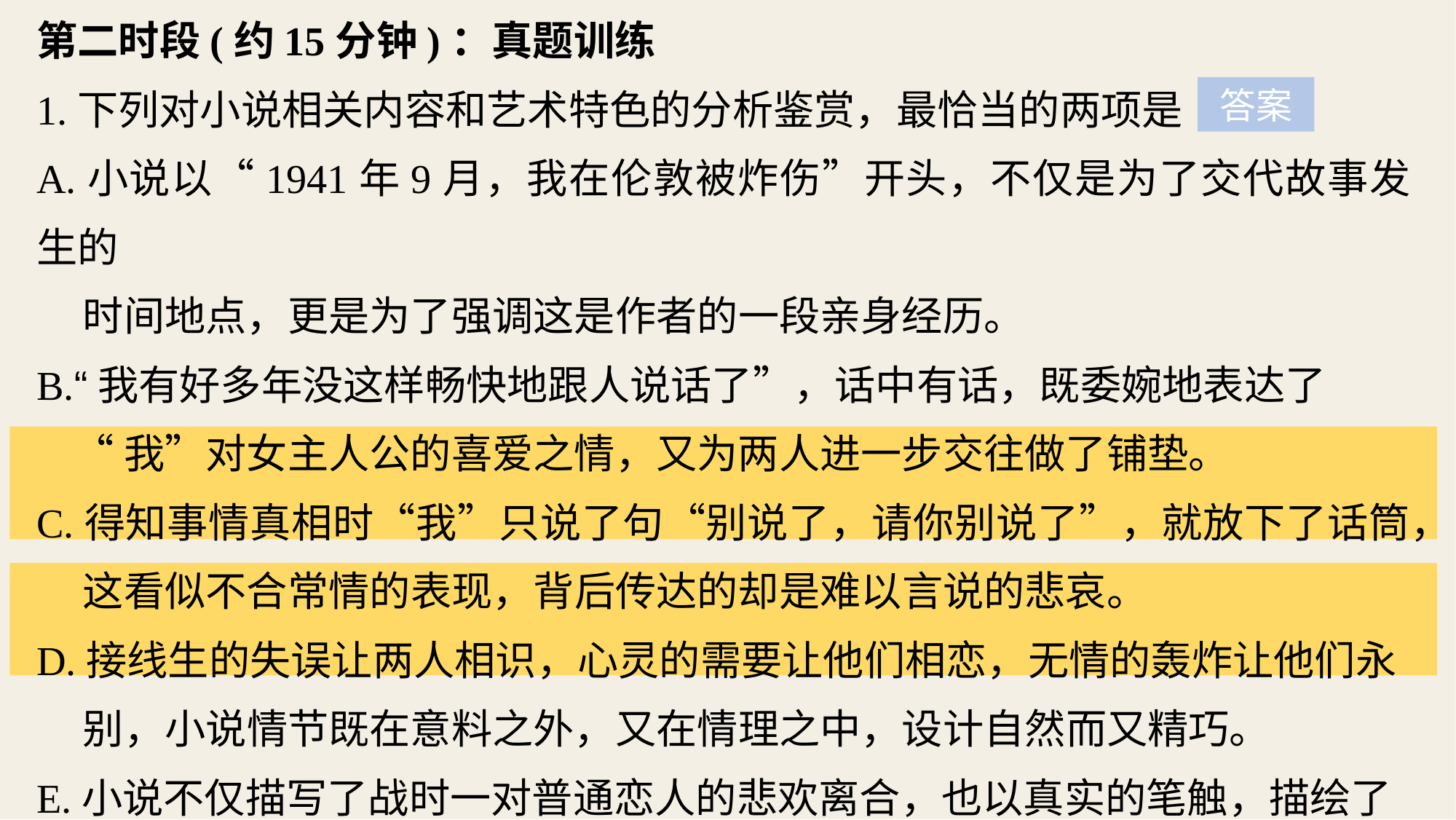

第二时段(约15分钟)：真题训练
1.下列对小说相关内容和艺术特色的分析鉴赏，最恰当的两项是
A.小说以“1941年9月，我在伦敦被炸伤”开头，不仅是为了交代故事发生的
    时间地点，更是为了强调这是作者的一段亲身经历。
B.“我有好多年没这样畅快地跟人说话了”，话中有话，既委婉地表达了
    “我”对女主人公的喜爱之情，又为两人进一步交往做了铺垫。
C.得知事情真相时“我”只说了句“别说了，请你别说了”，就放下了话筒，
    这看似不合常情的表现，背后传达的却是难以言说的悲哀。
D.接线生的失误让两人相识，心灵的需要让他们相恋，无情的轰炸让他们永
    别，小说情节既在意料之外，又在情理之中，设计自然而又精巧。
E.小说不仅描写了战时一对普通恋人的悲欢离合，也以真实的笔触，描绘了
    一幅世界反法西斯战争的历史画卷，表现了民众的必胜信念。
答案